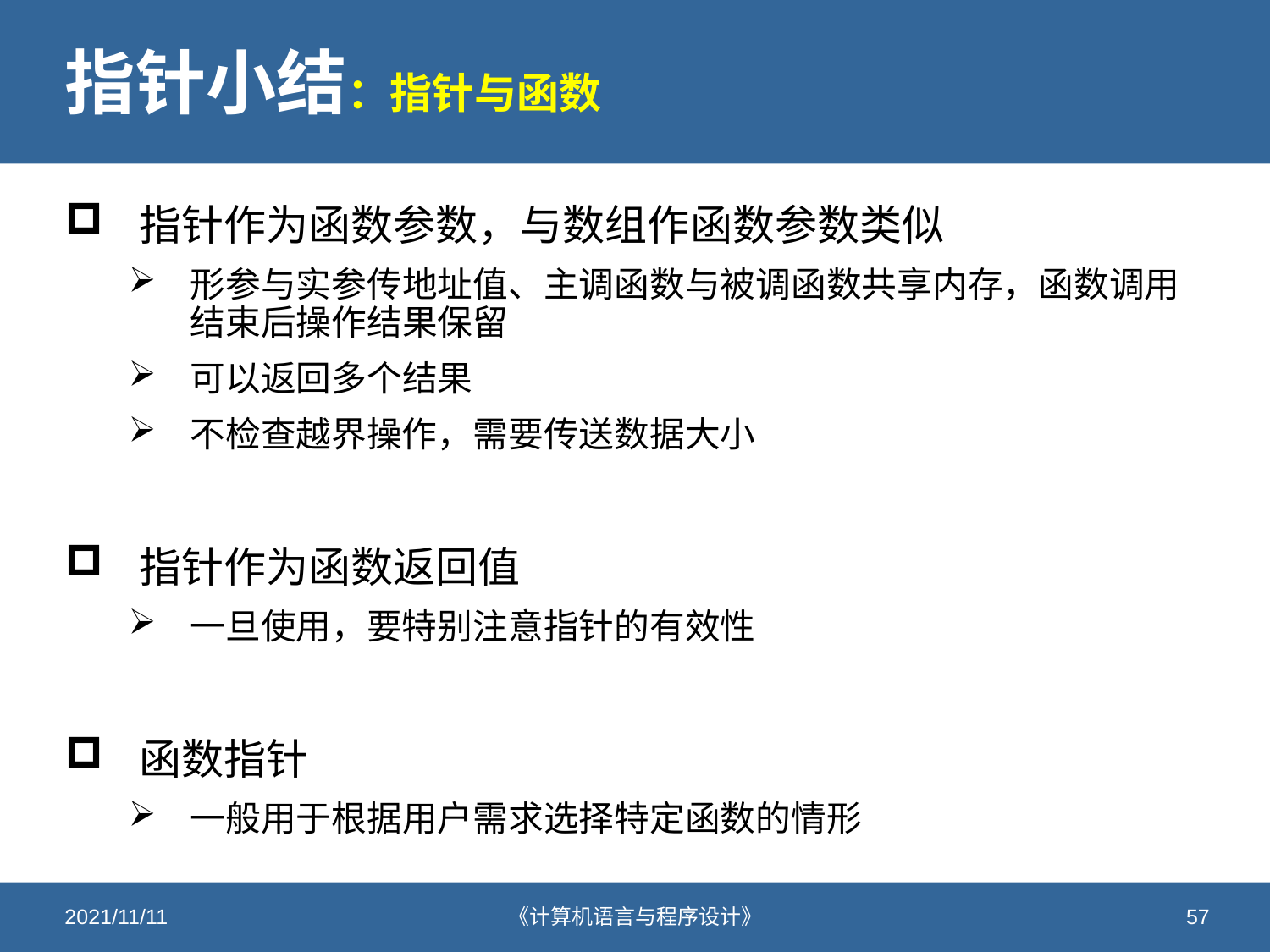

# 指针小结：指针与函数
指针作为函数参数，与数组作函数参数类似
形参与实参传地址值、主调函数与被调函数共享内存，函数调用结束后操作结果保留
可以返回多个结果
不检查越界操作，需要传送数据大小

指针作为函数返回值
一旦使用，要特别注意指针的有效性

函数指针
一般用于根据用户需求选择特定函数的情形

2021/11/11
《计算机语言与程序设计》
57